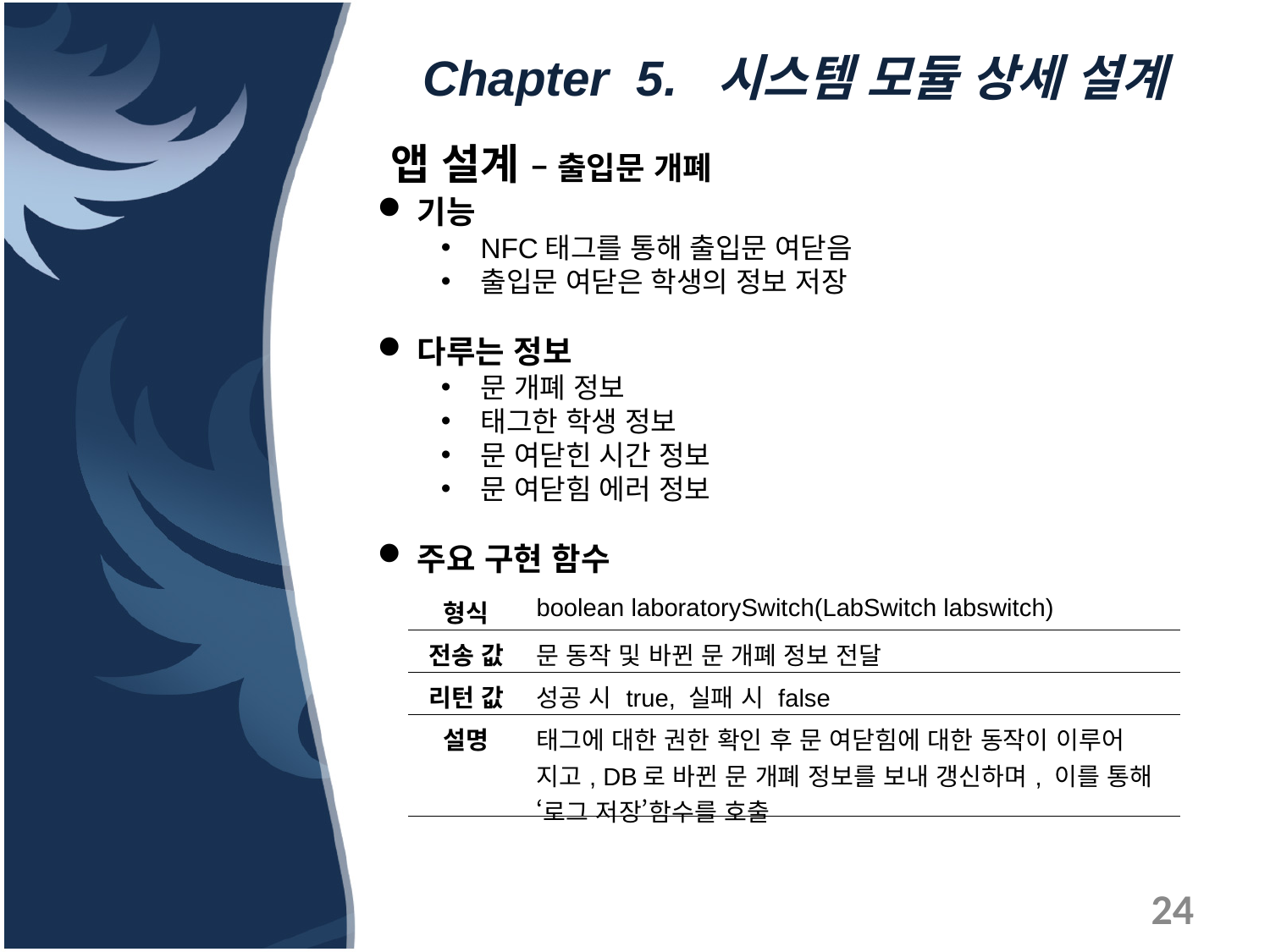

# Chapter  5.  시스템 모듈 상세 설계
앱 설계 – 출입문 개폐
기능
NFC태그를 통해 출입문 여닫음
출입문 여닫은 학생의 정보 저장

다루는 정보
문 개폐 정보
태그한 학생 정보
문 여닫힌 시간 정보
문 여닫힘 에러 정보

주요 구현 함수
| 형식 | boolean laboratorySwitch(LabSwitch labswitch) |
| --- | --- |
| 전송 값 | 문 동작 및 바뀐 문 개폐 정보 전달 |
| 리턴 값 | 성공 시 true, 실패 시 false |
| 설명 | 태그에 대한 권한 확인 후 문 여닫힘에 대한 동작이 이루어 지고, DB로 바뀐 문 개폐 정보를 보내 갱신하며, 이를 통해 ‘로그 저장’함수를 호출 |
24